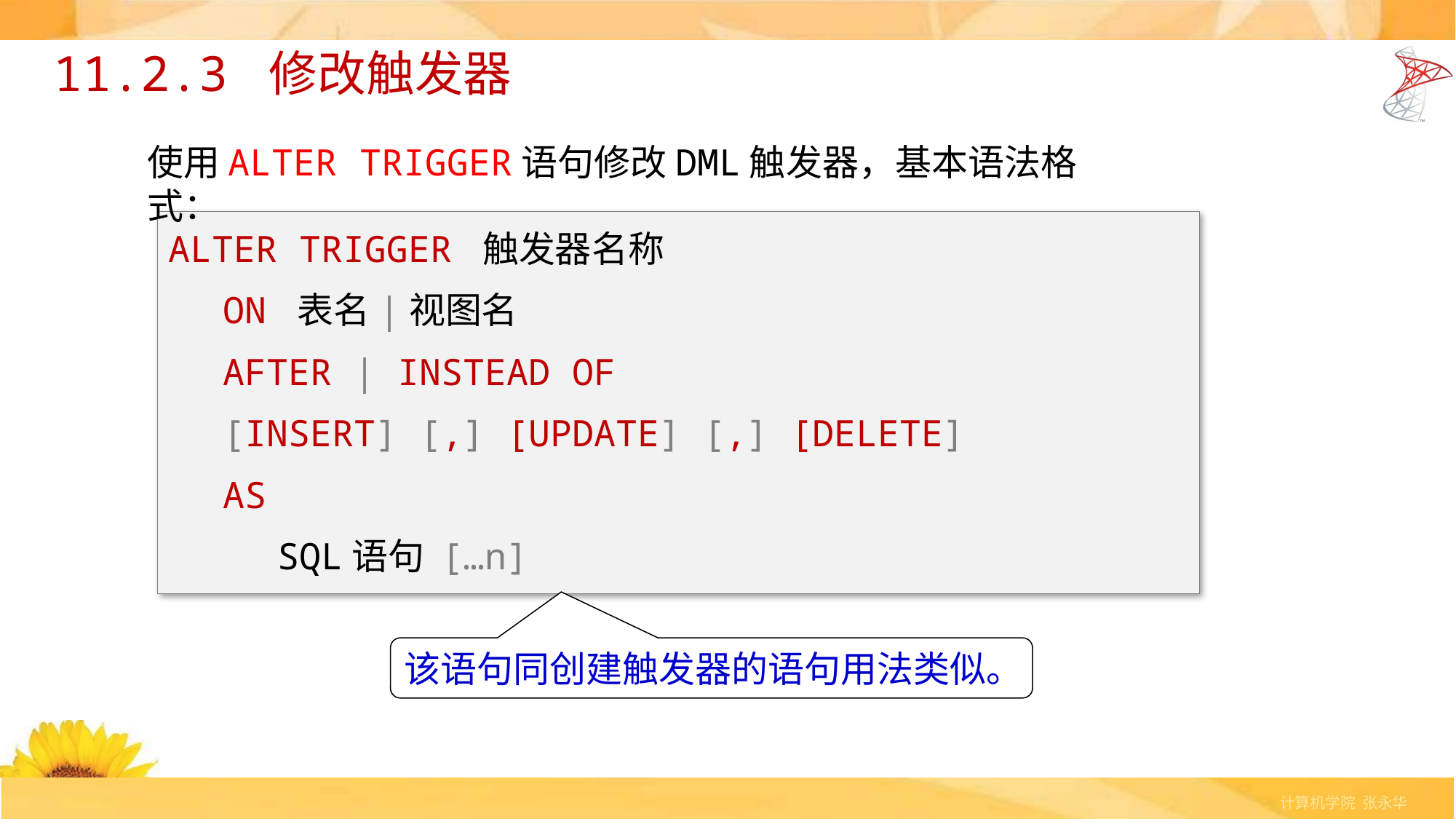

# 11.2.3 修改触发器
使用ALTER TRIGGER语句修改DML触发器，基本语法格式：
ALTER TRIGGER 触发器名称
ON 表名|视图名
AFTER | INSTEAD OF
[INSERT] [,] [UPDATE] [,] [DELETE]
AS
SQL语句 […n]
该语句同创建触发器的语句用法类似。